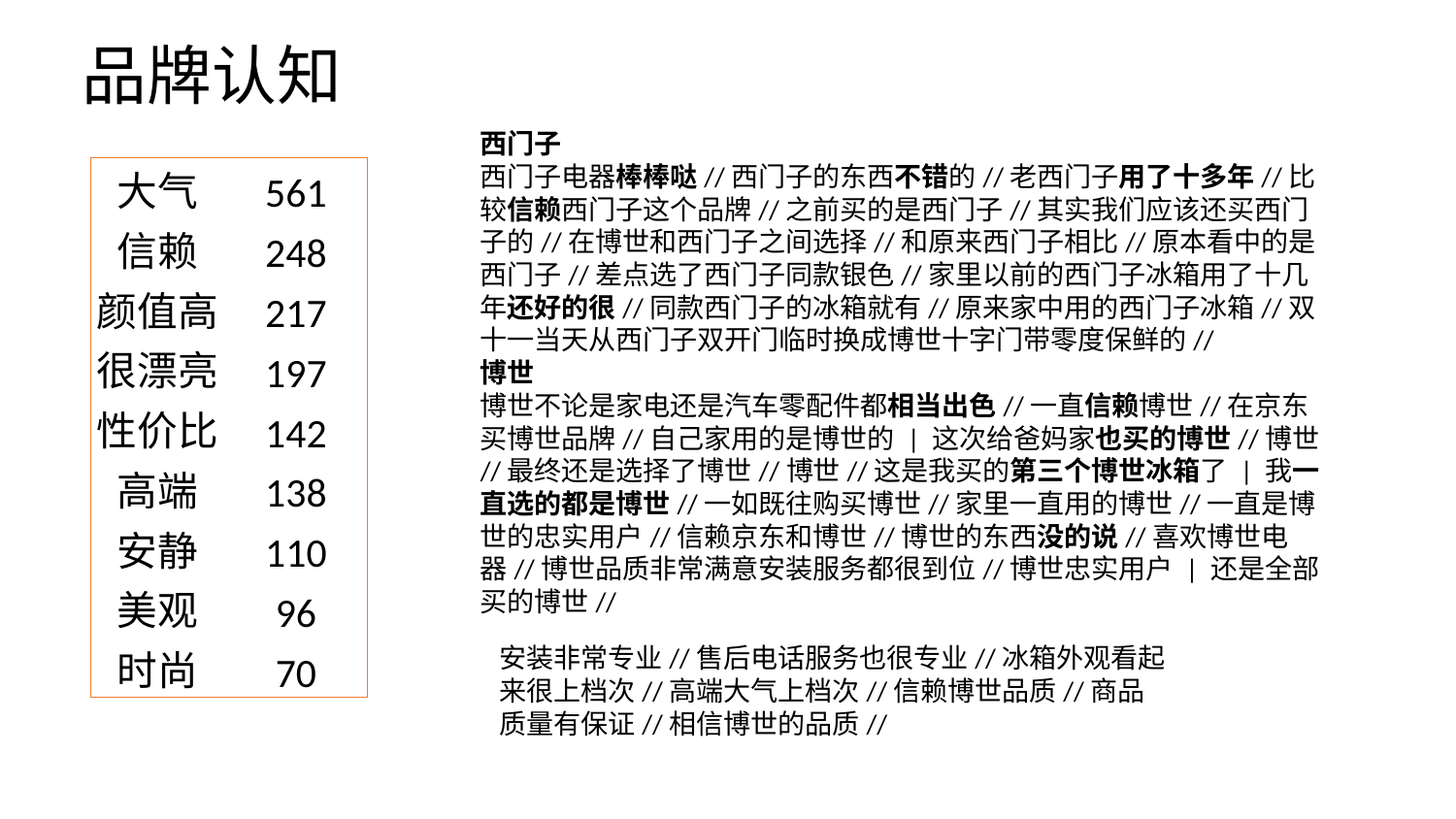

# 品牌认知
西门子
西门子电器棒棒哒//西门子的东西不错的//老西门子用了十多年//比较信赖西门子这个品牌//之前买的是西门子//其实我们应该还买西门子的//在博世和西门子之间选择//和原来西门子相比//原本看中的是西门子//差点选了西门子同款银色//家里以前的西门子冰箱用了十几年还好的很//同款西门子的冰箱就有//原来家中用的西门子冰箱//双十一当天从西门子双开门临时换成博世十字门带零度保鲜的//
博世
博世不论是家电还是汽车零配件都相当出色//一直信赖博世//在京东买博世品牌//自己家用的是博世的 | 这次给爸妈家也买的博世//博世//最终还是选择了博世//博世//这是我买的第三个博世冰箱了 | 我一直选的都是博世//一如既往购买博世//家里一直用的博世//一直是博世的忠实用户//信赖京东和博世//博世的东西没的说//喜欢博世电器//博世品质非常满意安装服务都很到位//博世忠实用户 | 还是全部买的博世//
| 大气 | 561 |
| --- | --- |
| 信赖 | 248 |
| 颜值高 | 217 |
| 很漂亮 | 197 |
| 性价比 | 142 |
| 高端 | 138 |
| 安静 | 110 |
| 美观 | 96 |
| 时尚 | 70 |
安装非常专业//售后电话服务也很专业//冰箱外观看起来很上档次//高端大气上档次//信赖博世品质//商品质量有保证//相信博世的品质//